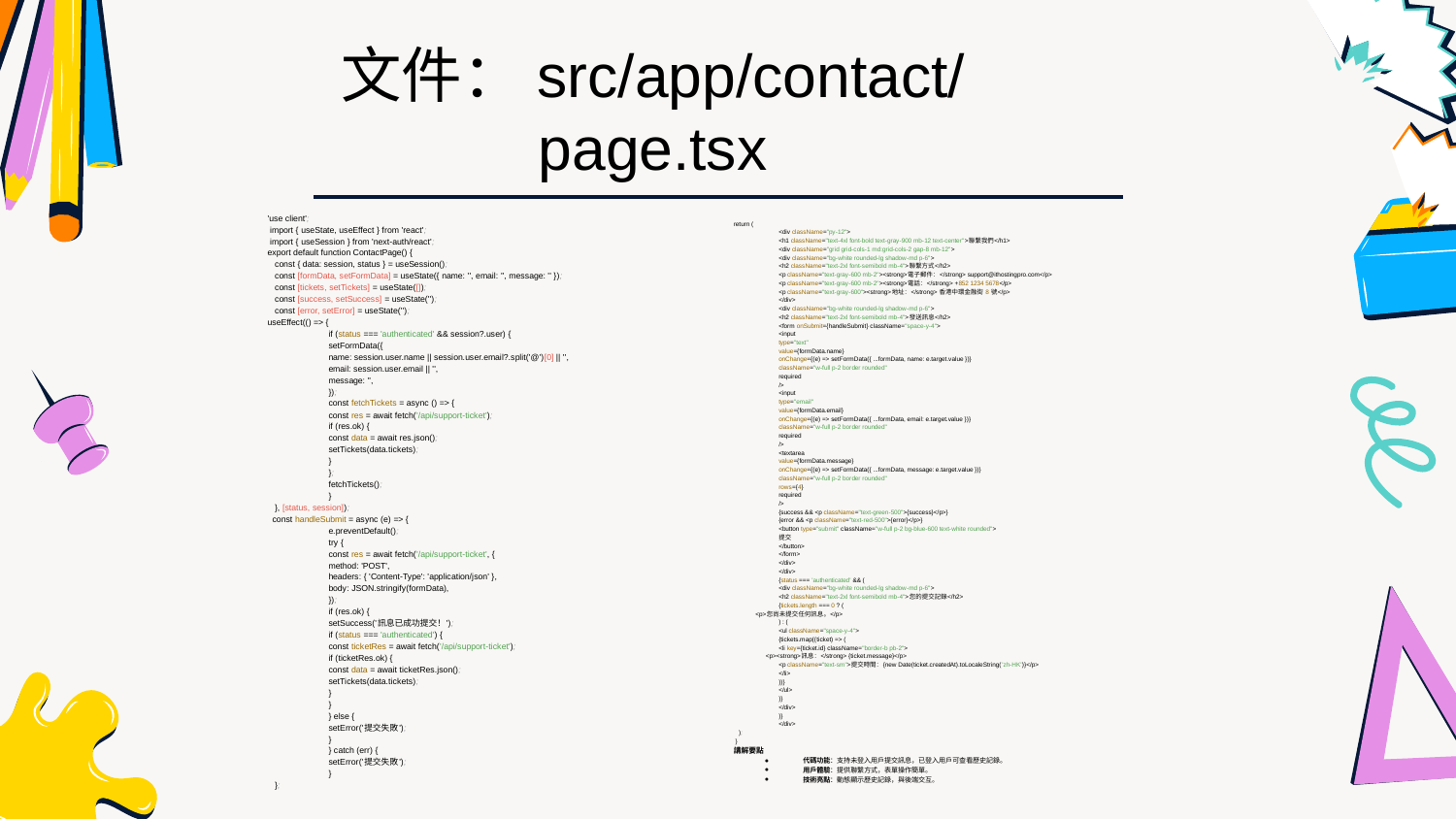

文件：src/app/contact/page.tsx
'use client';
 import { useState, useEffect } from 'react';
 import { useSession } from 'next-auth/react';
export default function ContactPage() {
   const { data: session, status } = useSession();
   const [formData, setFormData] = useState({ name: '', email: '', message: '' });
   const [tickets, setTickets] = useState([]);
   const [success, setSuccess] = useState('');
   const [error, setError] = useState('');
useEffect(() => {
 	if (status === 'authenticated' && session?.user) {
   	setFormData({
     	name: session.user.name || session.user.email?.split('@')[0] || '',
     	email: session.user.email || '',
     	message: '',
   	});
   	const fetchTickets = async () => {
     	const res = await fetch('/api/support-ticket');
     	if (res.ok) {
       	const data = await res.json();
       	setTickets(data.tickets);
     	}
   	};
   	fetchTickets();
 	}
   }, [status, session]);
  const handleSubmit = async (e) => {
 	e.preventDefault();
 	try {
   	const res = await fetch('/api/support-ticket', {
     	method: 'POST',
     	headers: { 'Content-Type': 'application/json' },
     	body: JSON.stringify(formData),
   	});
   	if (res.ok) {
     	setSuccess('訊息已成功提交！');
     	if (status === 'authenticated') {
       	const ticketRes = await fetch('/api/support-ticket');
       	if (ticketRes.ok) {
         	const data = await ticketRes.json();
         	setTickets(data.tickets);
       	}
     	}
   	} else {
     	setError('提交失敗');
   	}
 	} catch (err) {
   	setError('提交失敗');
 	}
   };

return (
 	<div className="py-12">
   	<h1 className="text-4xl font-bold text-gray-900 mb-12 text-center">聯繫我們</h1>
   	<div className="grid grid-cols-1 md:grid-cols-2 gap-8 mb-12">
     	<div className="bg-white rounded-lg shadow-md p-6">
       	<h2 className="text-2xl font-semibold mb-4">聯繫方式</h2>
       	<p className="text-gray-600 mb-2"><strong>電子郵件：</strong> support@ithostingpro.com</p>
       	<p className="text-gray-600 mb-2"><strong>電話：</strong> +852 1234 5678</p>
       	<p className="text-gray-600"><strong>地址：</strong> 香港中環金融街 8 號</p>
     	</div>
     	<div className="bg-white rounded-lg shadow-md p-6">
       	<h2 className="text-2xl font-semibold mb-4">發送訊息</h2>
       	<form onSubmit={handleSubmit} className="space-y-4">
         	<input
           	type="text"
           	value={formData.name}
           	onChange={(e) => setFormData({ ...formData, name: e.target.value })}
           	className="w-full p-2 border rounded"
           	required
         	/>
         	<input
           	type="email"
           	value={formData.email}
           	onChange={(e) => setFormData({ ...formData, email: e.target.value })}
           	className="w-full p-2 border rounded"
           	required
         	/>
         	<textarea
           	value={formData.message}
           	onChange={(e) => setFormData({ ...formData, message: e.target.value })}
           	className="w-full p-2 border rounded"
           	rows={4}
           	required
         	/>
         	{success && <p className="text-green-500">{success}</p>}
         	{error && <p className="text-red-500">{error}</p>}
         	<button type="submit" className="w-full p-2 bg-blue-600 text-white rounded">
           	提交
         	</button>
       	</form>
     	</div>
   	</div>
   	{status === 'authenticated' && (
     	<div className="bg-white rounded-lg shadow-md p-6">
       	<h2 className="text-2xl font-semibold mb-4">您的提交記錄</h2>
       	{tickets.length === 0 ? (
             <p>您尚未提交任何訊息。</p>
       	) : (
         	<ul className="space-y-4">
           	{tickets.map((ticket) => (
             	<li key={ticket.id} className="border-b pb-2">
                   <p><strong>訊息：</strong> {ticket.message}</p>
               	<p className="text-sm">提交時間：{new Date(ticket.createdAt).toLocaleString('zh-HK')}</p>
             	</li>
           	))}
         	</ul>
       	)}
     	</div>
   	)}
 	</div>
   );
 }
講解要點
代碼功能：支持未登入用戶提交訊息，已登入用戶可查看歷史記錄。
用戶體驗：提供聯繫方式，表單操作簡單。
技術亮點：動態顯示歷史記錄，與後端交互。